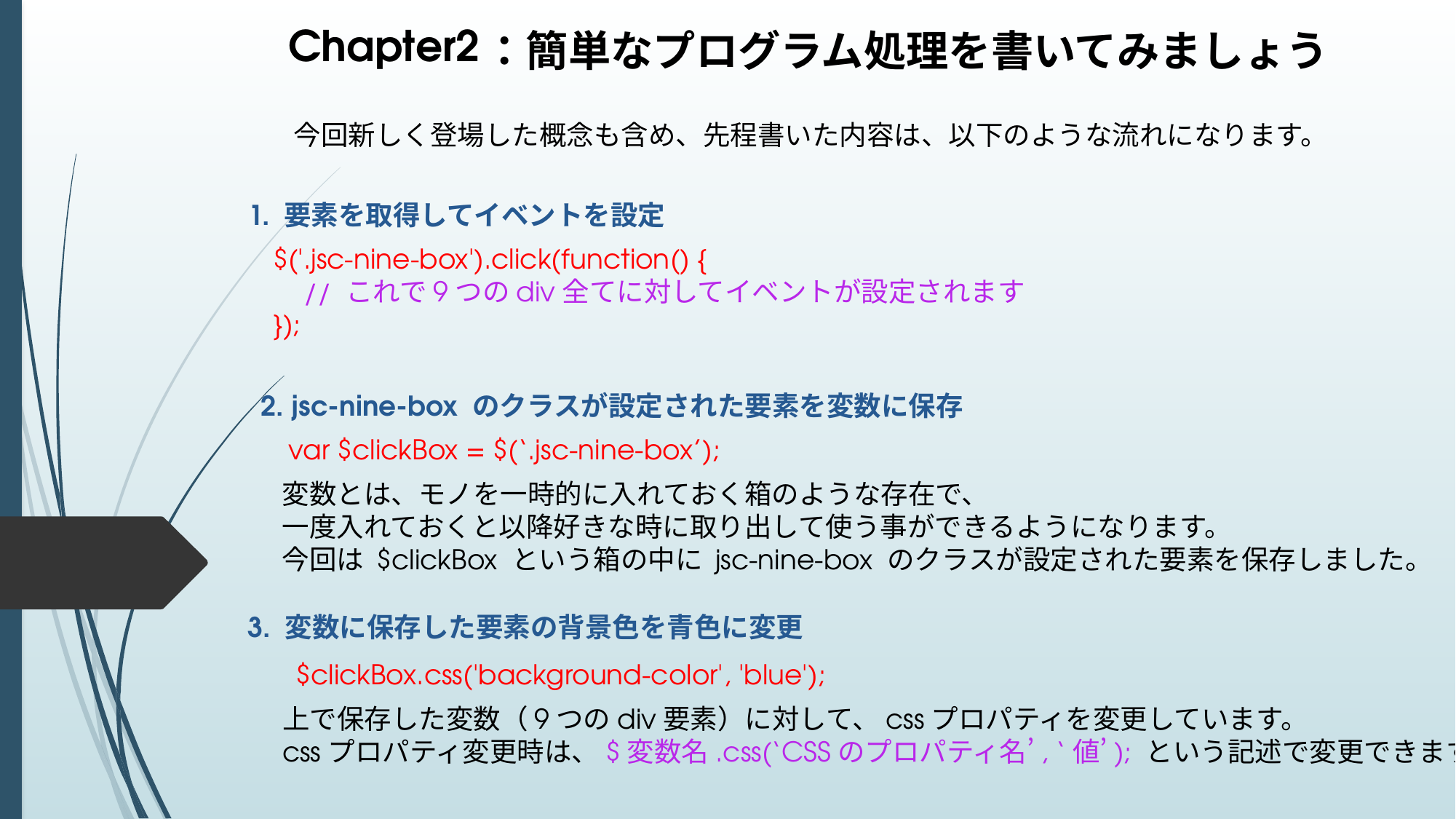

Chapter2
：簡単なプログラム処理を書いてみましょう
今回新しく登場した概念も含め、先程書いた内容は、以下のような流れになります。
1. 要素を取得してイベントを設定
$('.jsc-nine-box').click(function() {
    // これで9つのdiv全てに対してイベントが設定されます
});
2. jsc-nine-box のクラスが設定された要素を変数に保存
var $clickBox = $(‘.jsc-nine-box’);
変数とは、モノを一時的に入れておく箱のような存在で、
一度入れておくと以降好きな時に取り出して使う事ができるようになります。
今回は $clickBox という箱の中に jsc-nine-box のクラスが設定された要素を保存しました。
3. 変数に保存した要素の背景色を青色に変更
$clickBox.css('background-color', 'blue');
上で保存した変数（9つのdiv要素）に対して、cssプロパティを変更しています。
cssプロパティ変更時は、$変数名.css(‘CSSのプロパティ名’, ‘値’); という記述で変更できます。